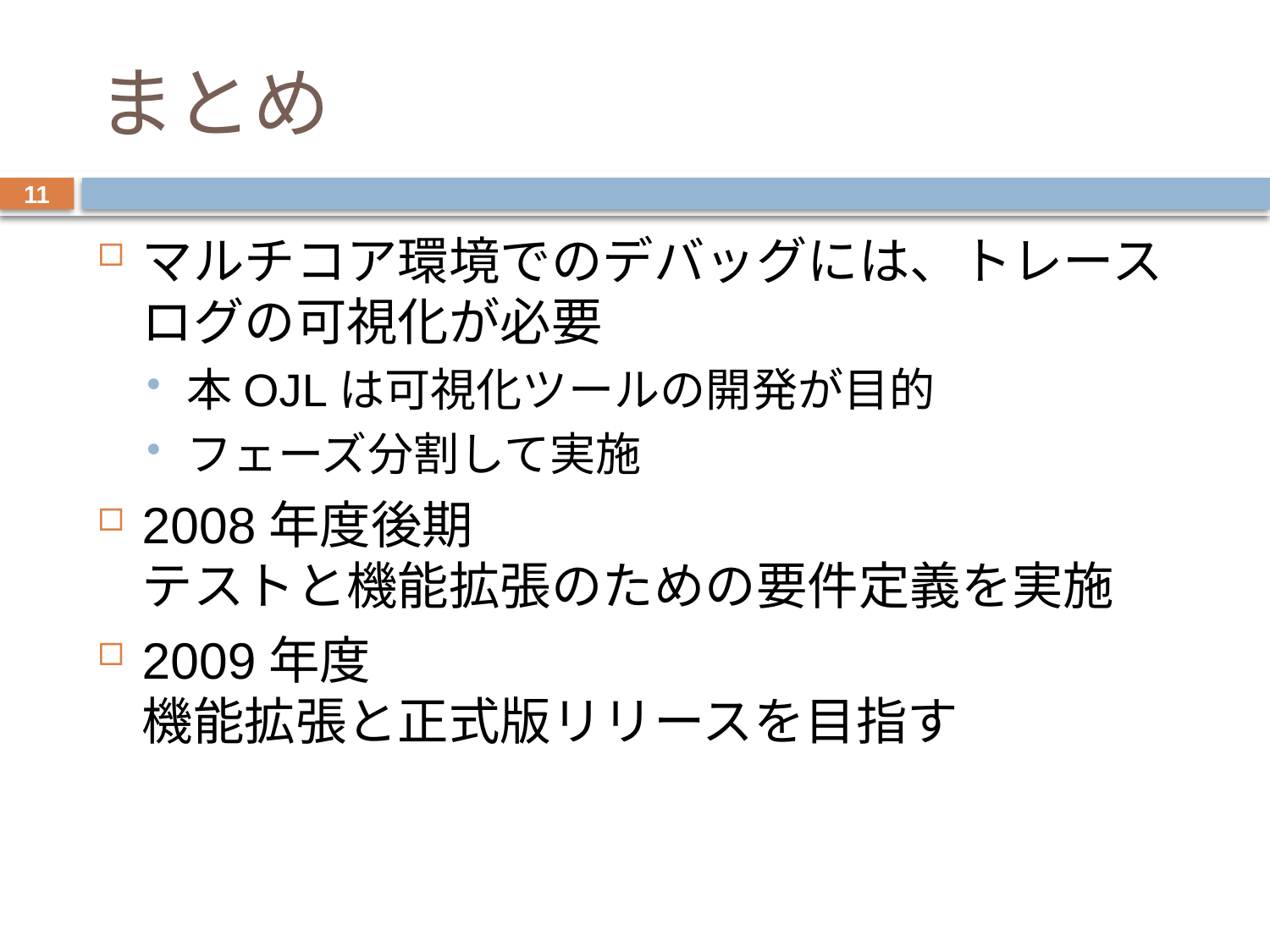

# まとめ
11
マルチコア環境でのデバッグには、トレースログの可視化が必要
本OJLは可視化ツールの開発が目的
フェーズ分割して実施
2008年度後期
テストと機能拡張のための要件定義を実施
2009年度
機能拡張と正式版リリースを目指す